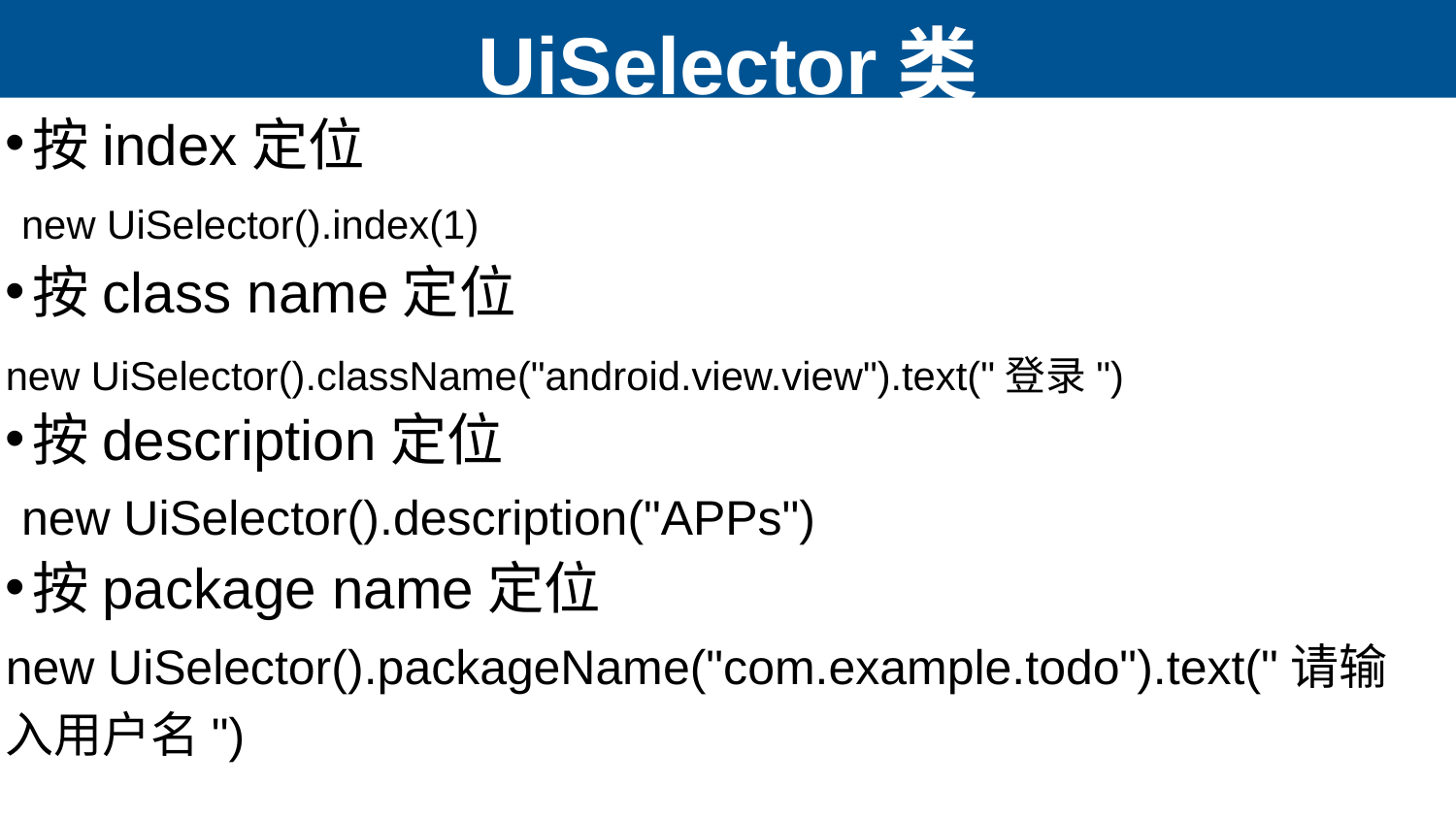

# UiSelector类
按index定位
 new UiSelector().index(1)
按class name定位
new UiSelector().className("android.view.view").text("登录")
按description定位
 new UiSelector().description("APPs")
按package name定位
new UiSelector().packageName("com.example.todo").text("请输入用户名")